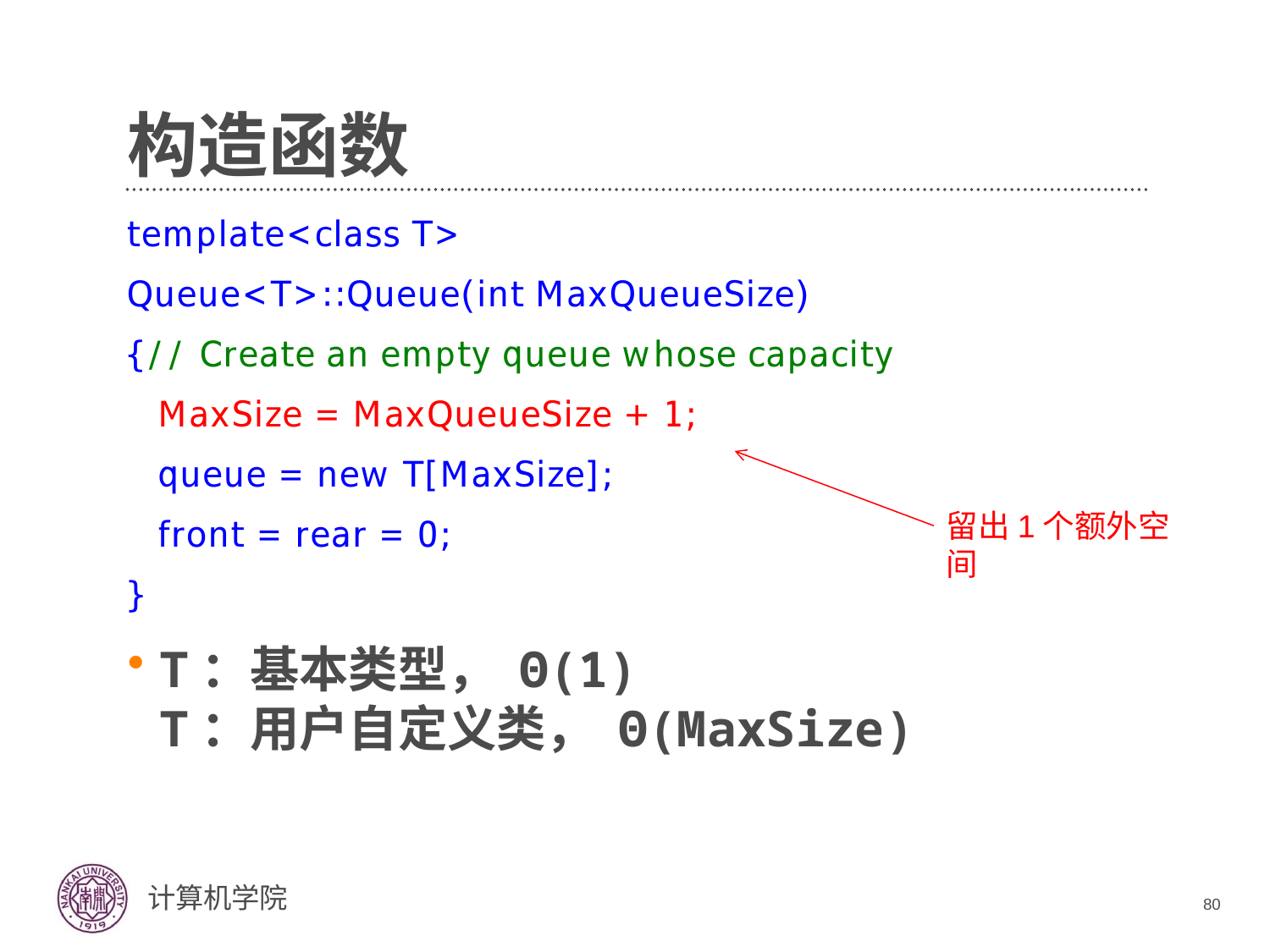

# 构造函数
template<class T>
Queue<T>::Queue(int MaxQueueSize)
{// Create an empty queue whose capacity
   MaxSize = MaxQueueSize + 1;
   queue = new T[MaxSize];
   front = rear = 0;
}
T：基本类型， Θ(1)
T：用户自定义类， Θ(MaxSize)
留出1个额外空间
80